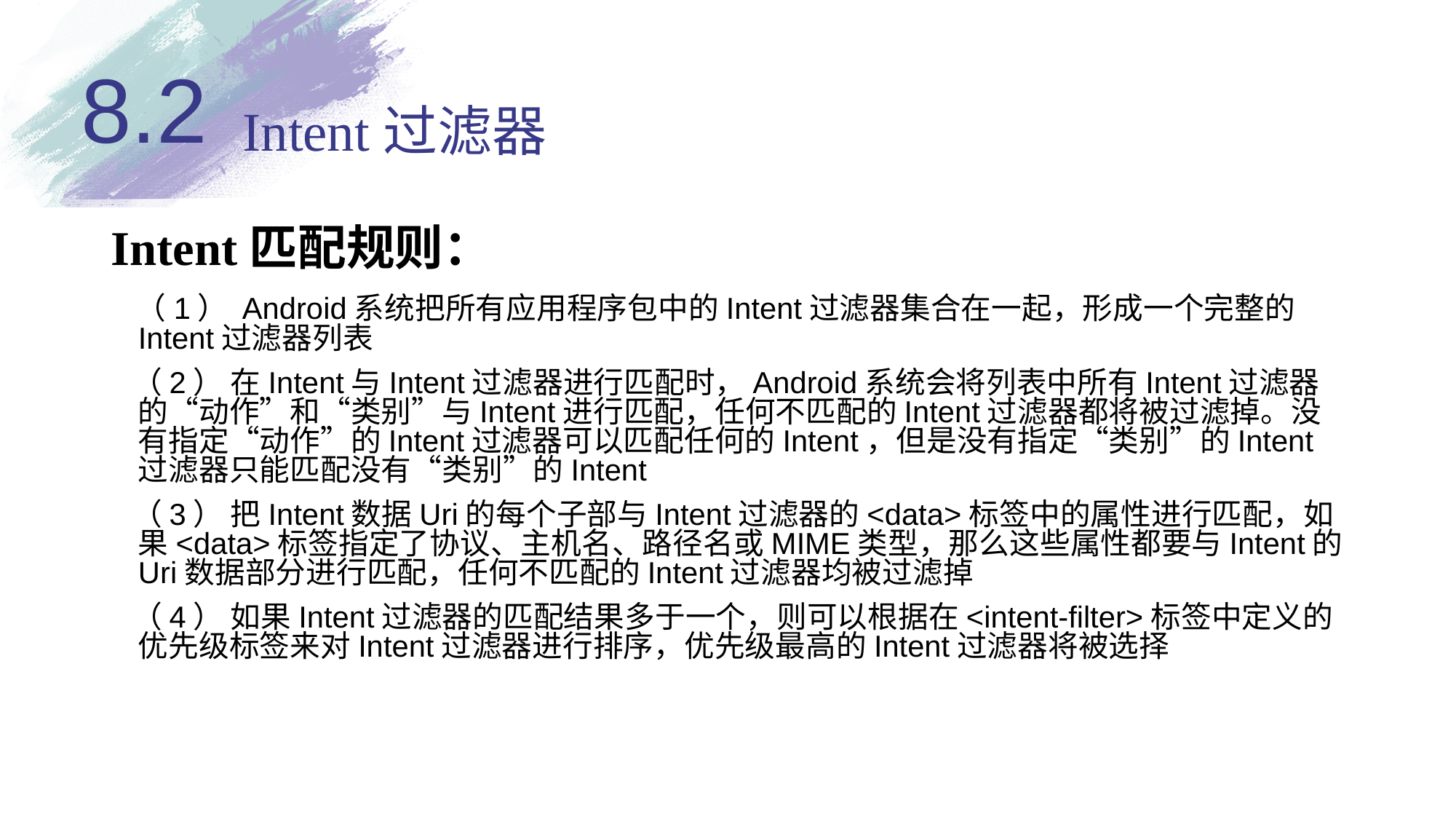

8.2
# Intent过滤器
Intent匹配规则：
  （1） Android系统把所有应用程序包中的Intent过滤器集合在一起，形成一个完整的Intent过滤器列表
  （2） 在Intent与Intent过滤器进行匹配时，Android系统会将列表中所有Intent过滤器的“动作”和“类别”与Intent进行匹配，任何不匹配的Intent过滤器都将被过滤掉。没有指定“动作”的Intent过滤器可以匹配任何的Intent，但是没有指定“类别”的Intent过滤器只能匹配没有“类别”的Intent
  （3） 把Intent数据Uri的每个子部与Intent过滤器的<data>标签中的属性进行匹配，如果<data>标签指定了协议、主机名、路径名或MIME类型，那么这些属性都要与Intent的Uri数据部分进行匹配，任何不匹配的Intent过滤器均被过滤掉
  （4） 如果Intent过滤器的匹配结果多于一个，则可以根据在<intent-filter>标签中定义的优先级标签来对Intent过滤器进行排序，优先级最高的Intent过滤器将被选择